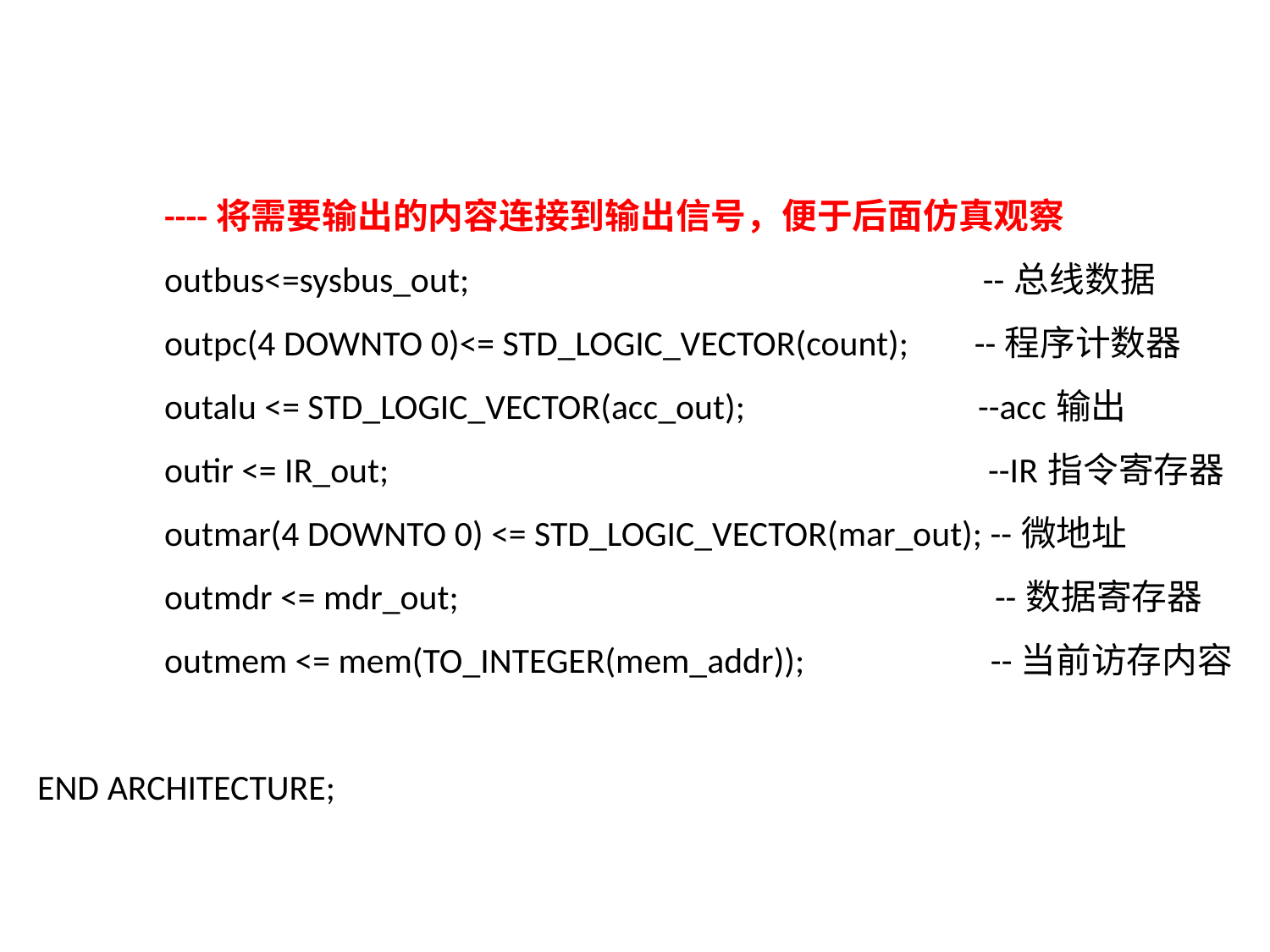

----将需要输出的内容连接到输出信号，便于后面仿真观察
	outbus<=sysbus_out;                                                                --总线数据
	outpc(4 DOWNTO 0)<= STD_LOGIC_VECTOR(count);	      --程序计数器
	outalu <= STD_LOGIC_VECTOR(acc_out);                             --acc输出
	outir <= IR_out;	                                                                       --IR指令寄存器
	outmar(4 DOWNTO 0) <= STD_LOGIC_VECTOR(mar_out); --微地址
	outmdr <= mdr_out;	                                                        --数据寄存器
	outmem <= mem(TO_INTEGER(mem_addr));	        --当前访存内容

END ARCHITECTURE;